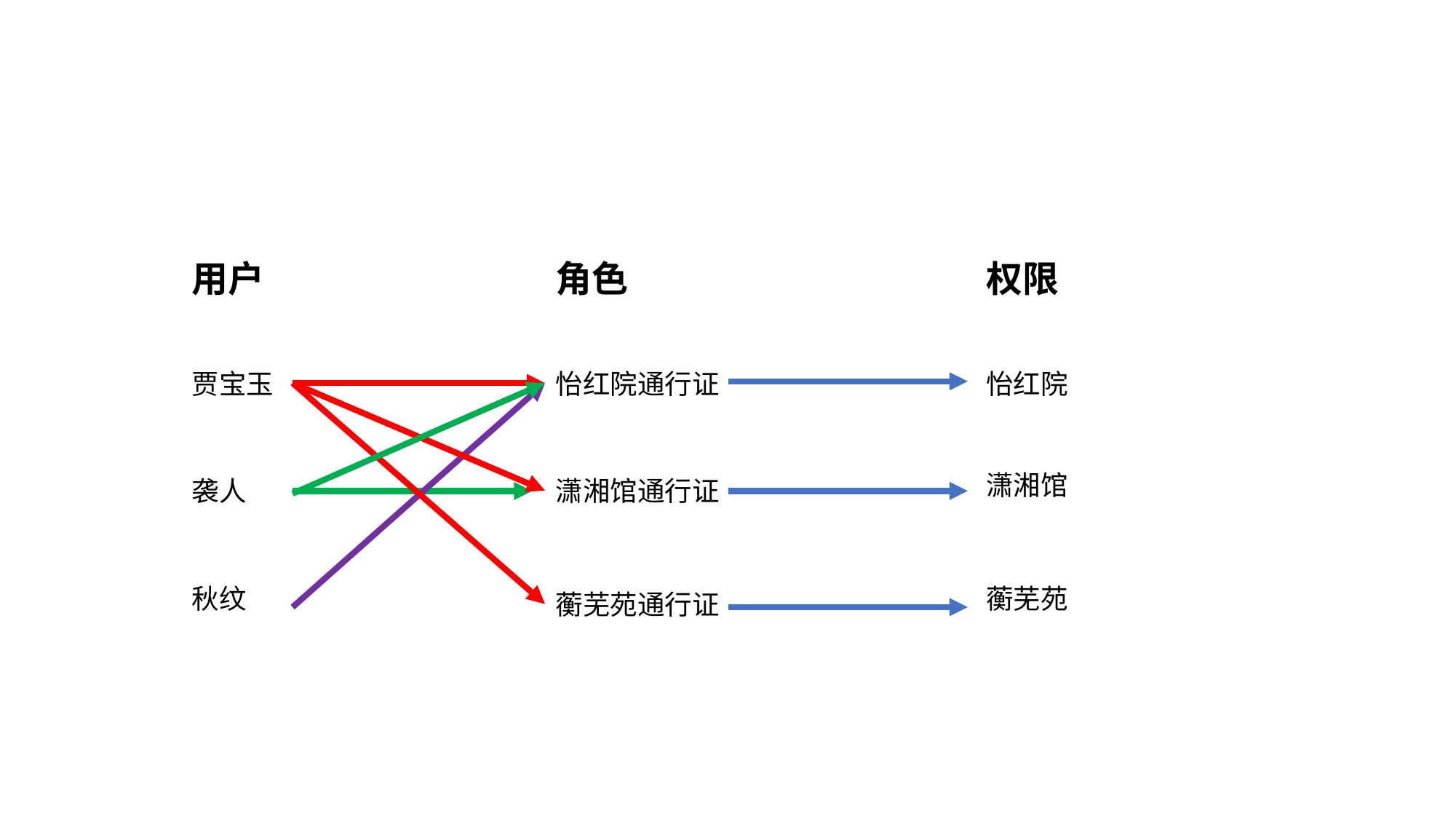

用户
角色
权限
贾宝玉
怡红院通行证
怡红院
潇湘馆
袭人
潇湘馆通行证
秋纹
蘅芜苑
蘅芜苑通行证